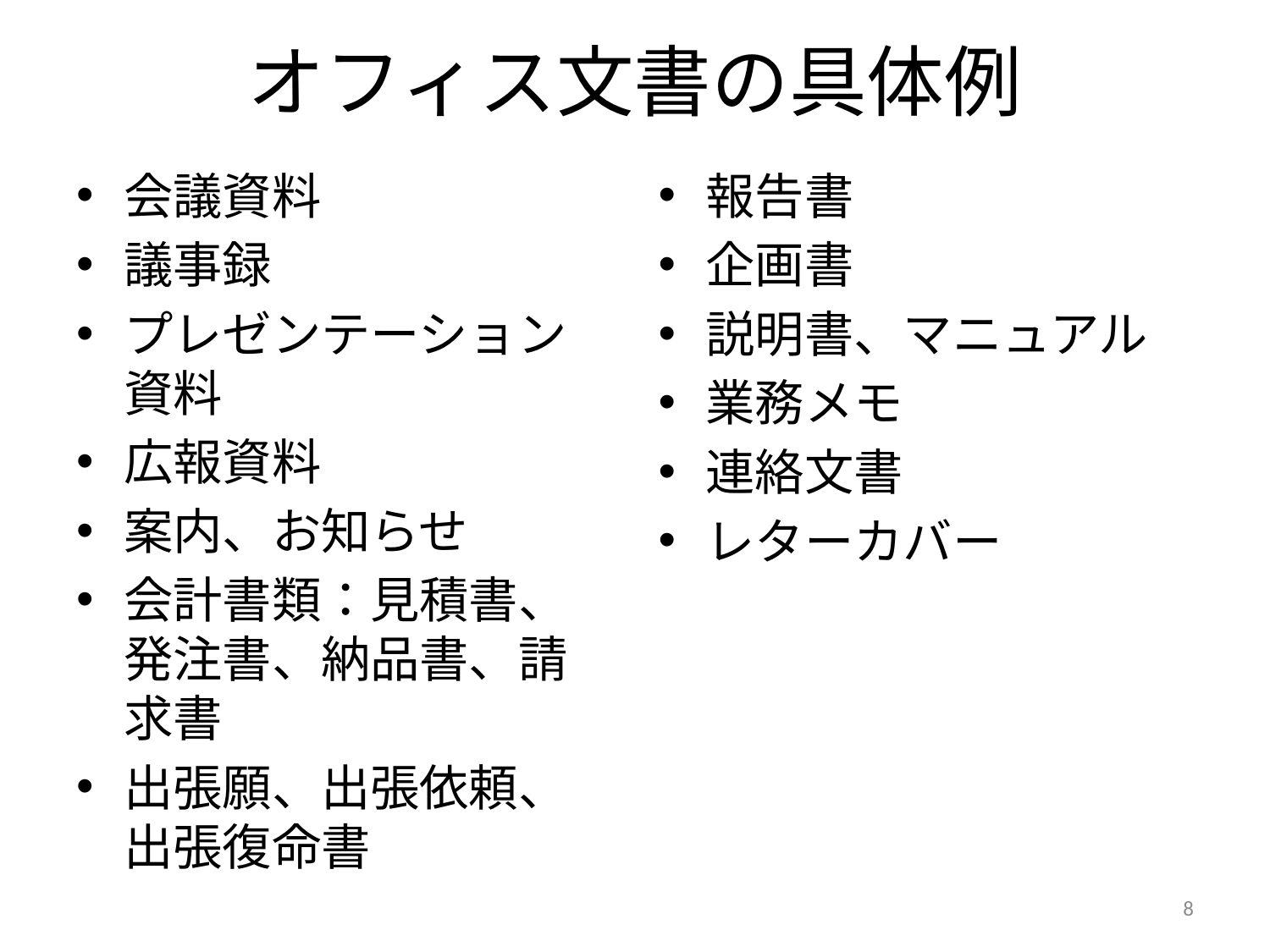

# オフィス文書の具体例
会議資料
議事録
プレゼンテーション資料
広報資料
案内、お知らせ
会計書類：見積書、発注書、納品書、請求書
出張願、出張依頼、出張復命書
報告書
企画書
説明書、マニュアル
業務メモ
連絡文書
レターカバー

8